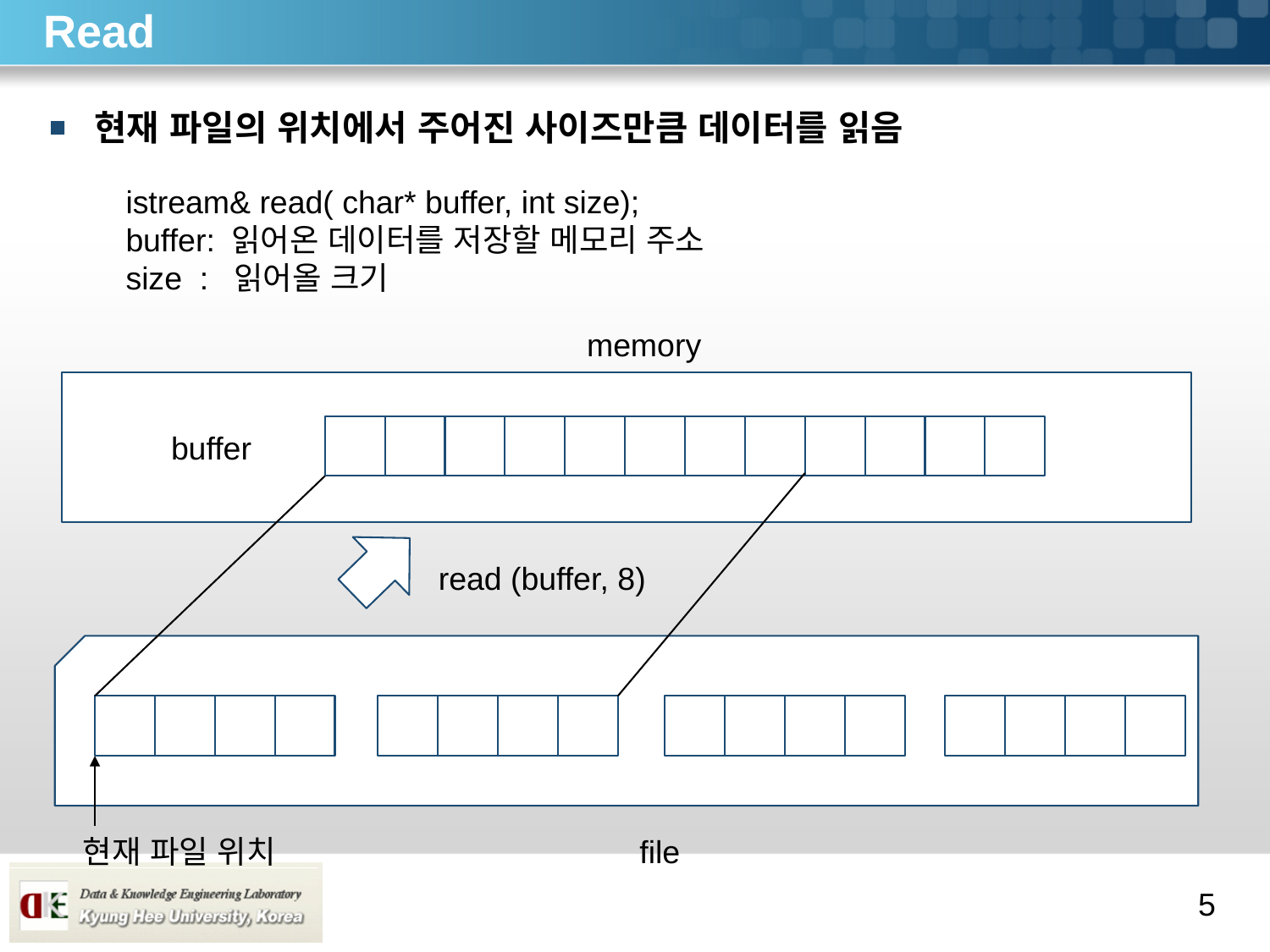

# Read
현재 파일의 위치에서 주어진 사이즈만큼 데이터를 읽음
istream& read( char* buffer, int size);
buffer: 읽어온 데이터를 저장할 메모리 주소
size  :  읽어올 크기
memory

buffer

read (buffer, 8)

현재 파일 위치
file